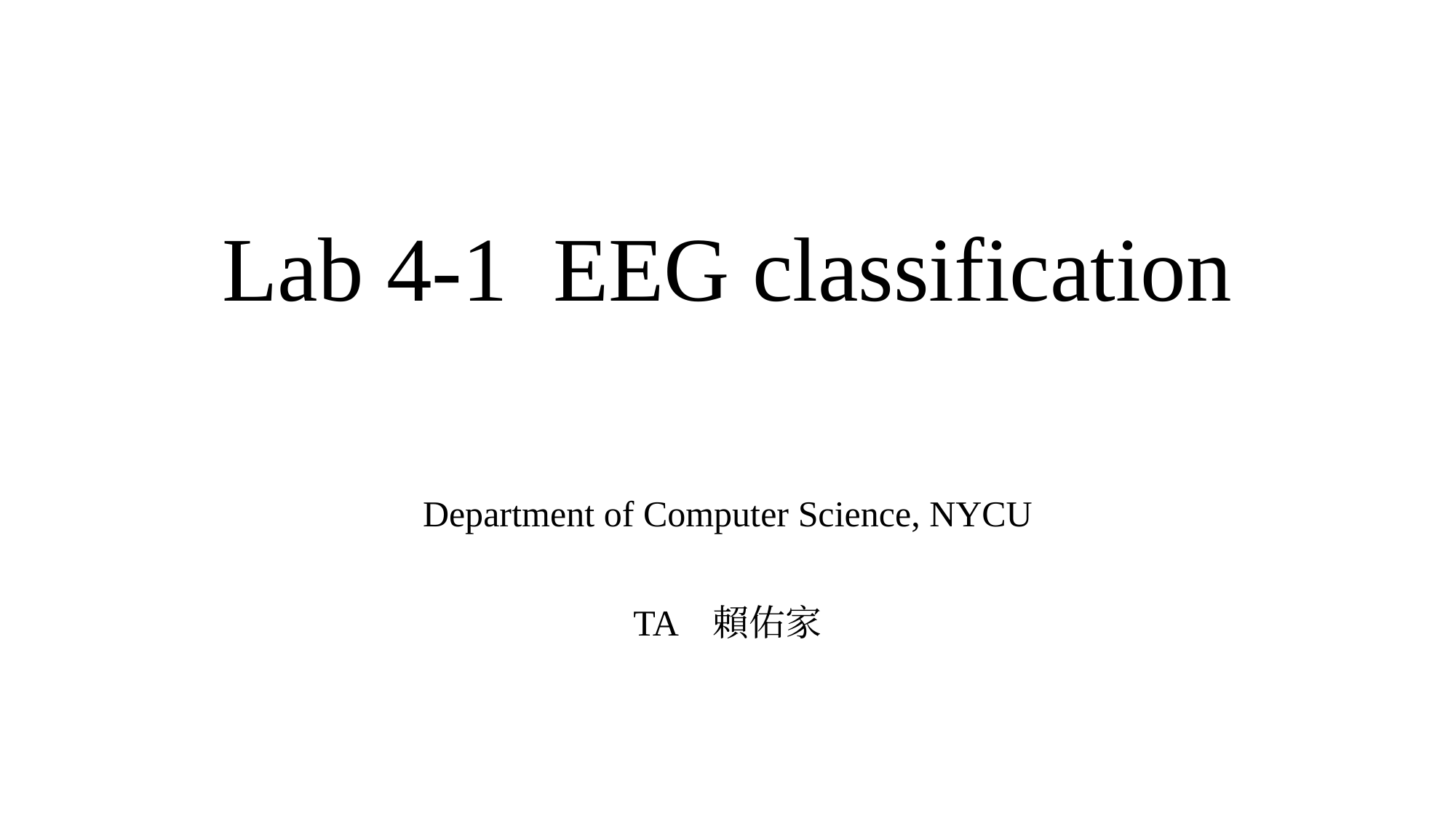

# Lab 4-1  EEG classification

Department of Computer Science, NYCU

TA   賴佑家